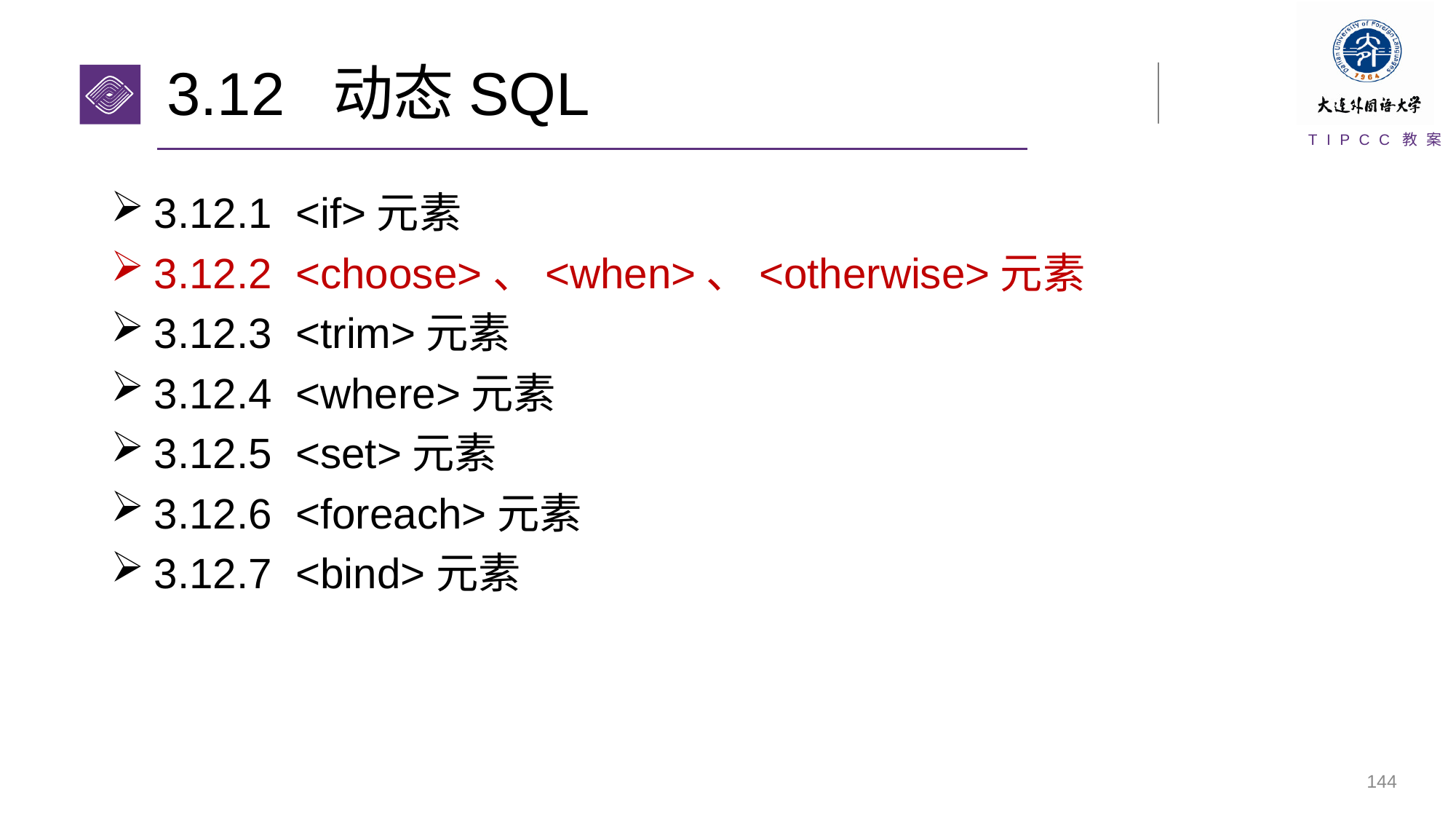

# 3.12  动态SQL
3.12.1  <if>元素
3.12.2  <choose>、<when>、<otherwise>元素
3.12.3  <trim>元素
3.12.4  <where>元素
3.12.5  <set>元素
3.12.6  <foreach>元素
3.12.7  <bind>元素
144